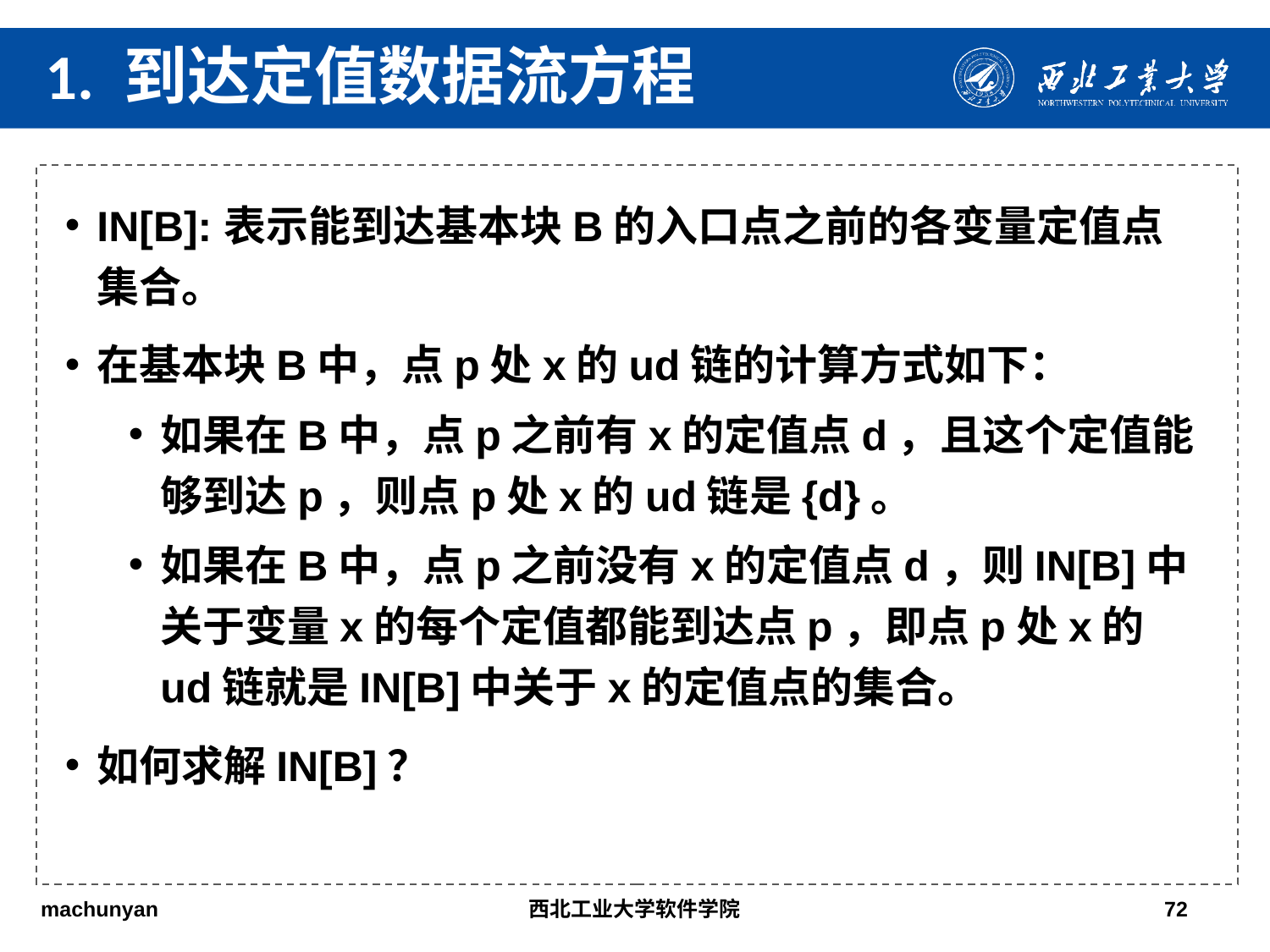

1. 到达定值数据流方程
IN[B]: 表示能到达基本块B的入口点之前的各变量定值点集合。
在基本块B中，点p处x的ud链的计算方式如下：
如果在B中，点p之前有x的定值点d，且这个定值能够到达p，则点p处x的ud链是{d}。
如果在B中，点p之前没有x的定值点d，则IN[B]中关于变量x的每个定值都能到达点p，即点p处x的ud链就是IN[B]中关于x的定值点的集合。
如何求解IN[B]？